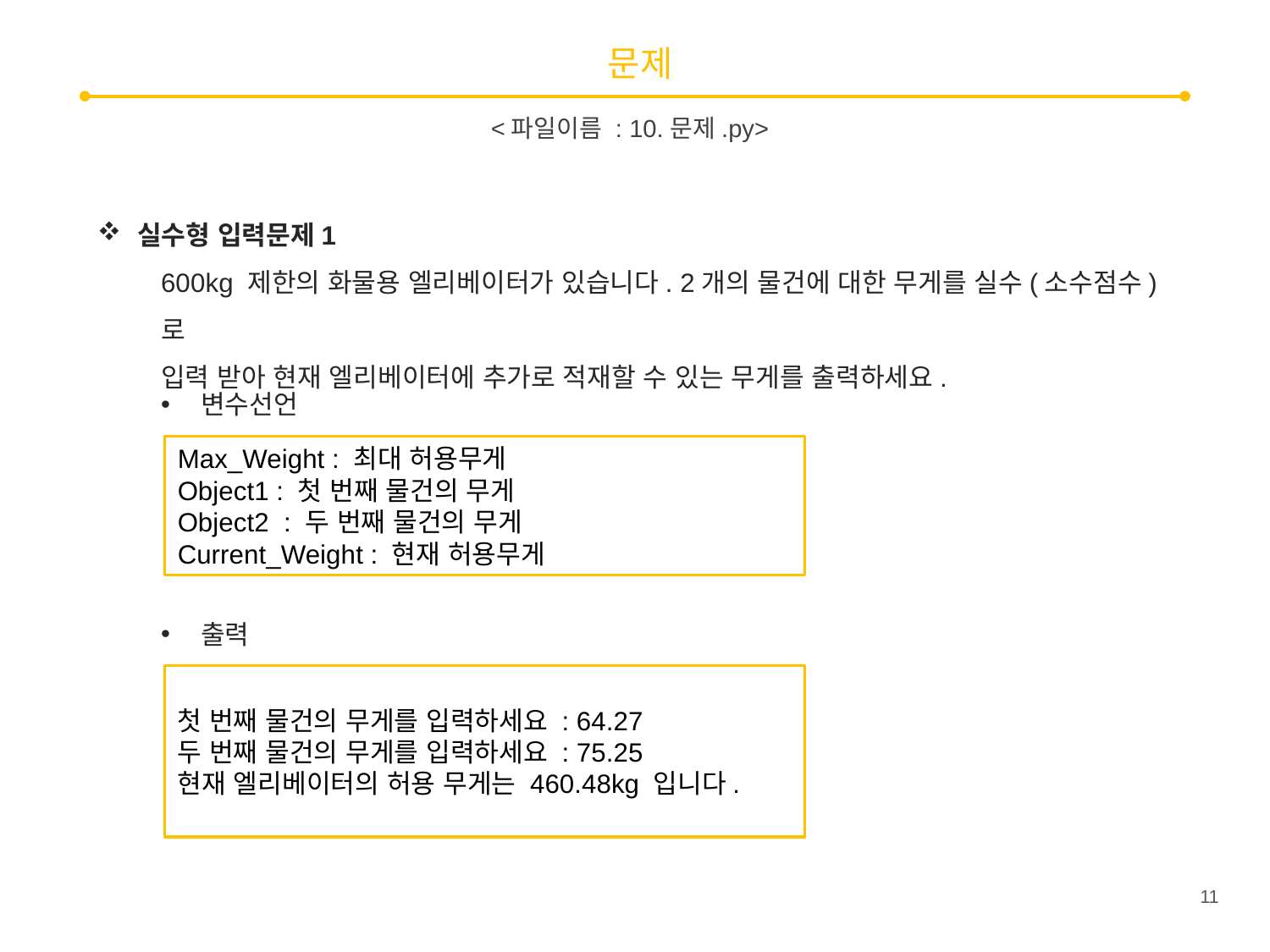

# 문제
<파일이름 : 10.문제.py>
실수형 입력문제1
600kg 제한의 화물용 엘리베이터가 있습니다. 2개의 물건에 대한 무게를 실수(소수점수)로
입력 받아 현재 엘리베이터에 추가로 적재할 수 있는 무게를 출력하세요.
변수선언
Max_Weight : 최대 허용무게
Object1 : 첫 번째 물건의 무게
Object2  : 두 번째 물건의 무게
Current_Weight : 현재 허용무게
출력

첫 번째 물건의 무게를 입력하세요 : 64.27
두 번째 물건의 무게를 입력하세요 : 75.25
현재 엘리베이터의 허용 무게는 460.48kg 입니다.